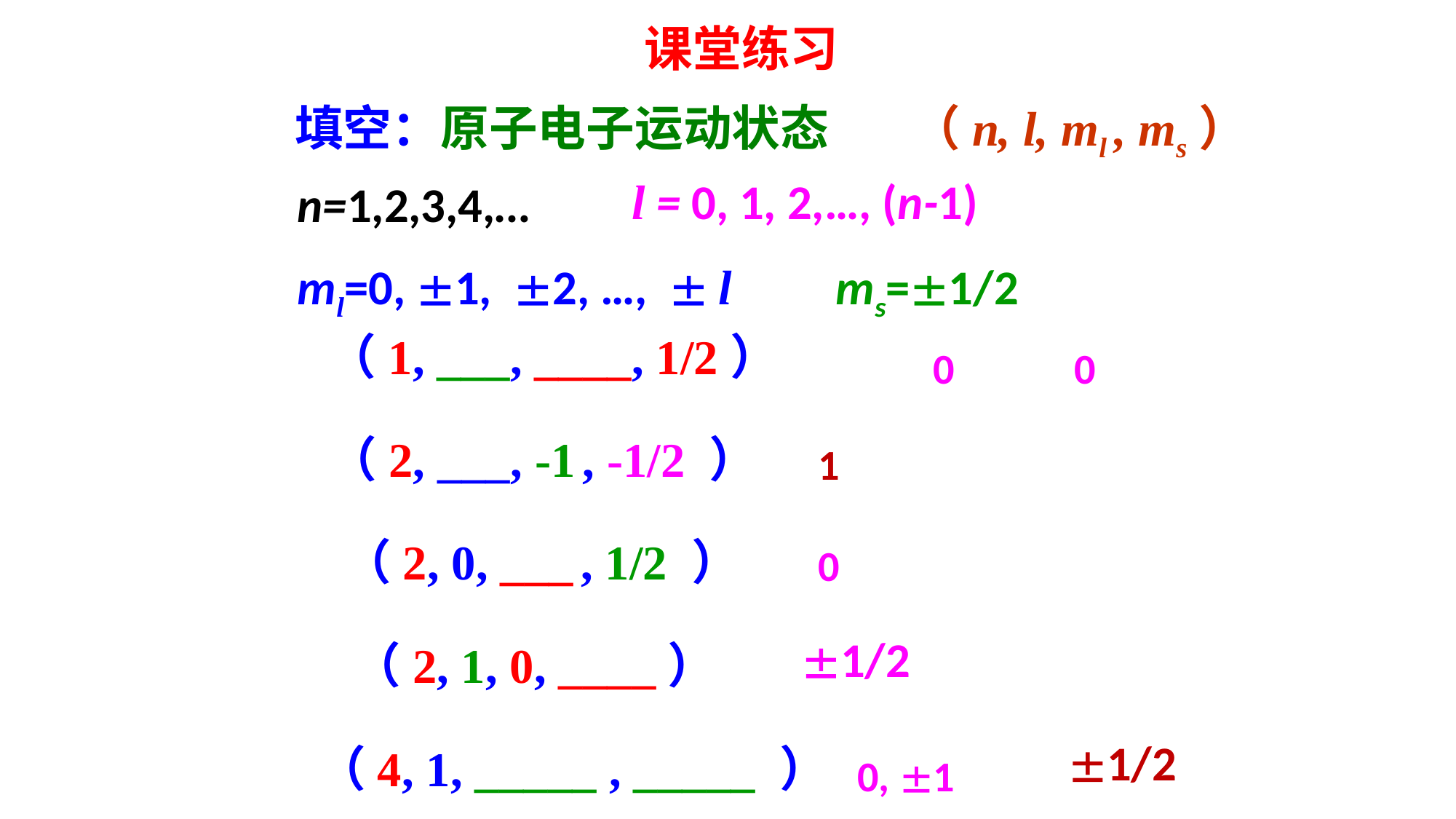

课堂练习
填空：原子电子运动状态
（n, l, ml , ms）
l = 0, 1, 2,…, (n-1)
n=1,2,3,4,…
ms=±1/2
ml=0, ±1,  ±2, …,  ± l
（1, ___, ____, 1/2）
0
0
（2, ___, -1 , -1/2 ）
1
（2, 0, ___ , 1/2 ）
0
±1/2
（2, 1, 0, ____）
±1/2
（4, 1, _____ , _____ ）
0, ±1